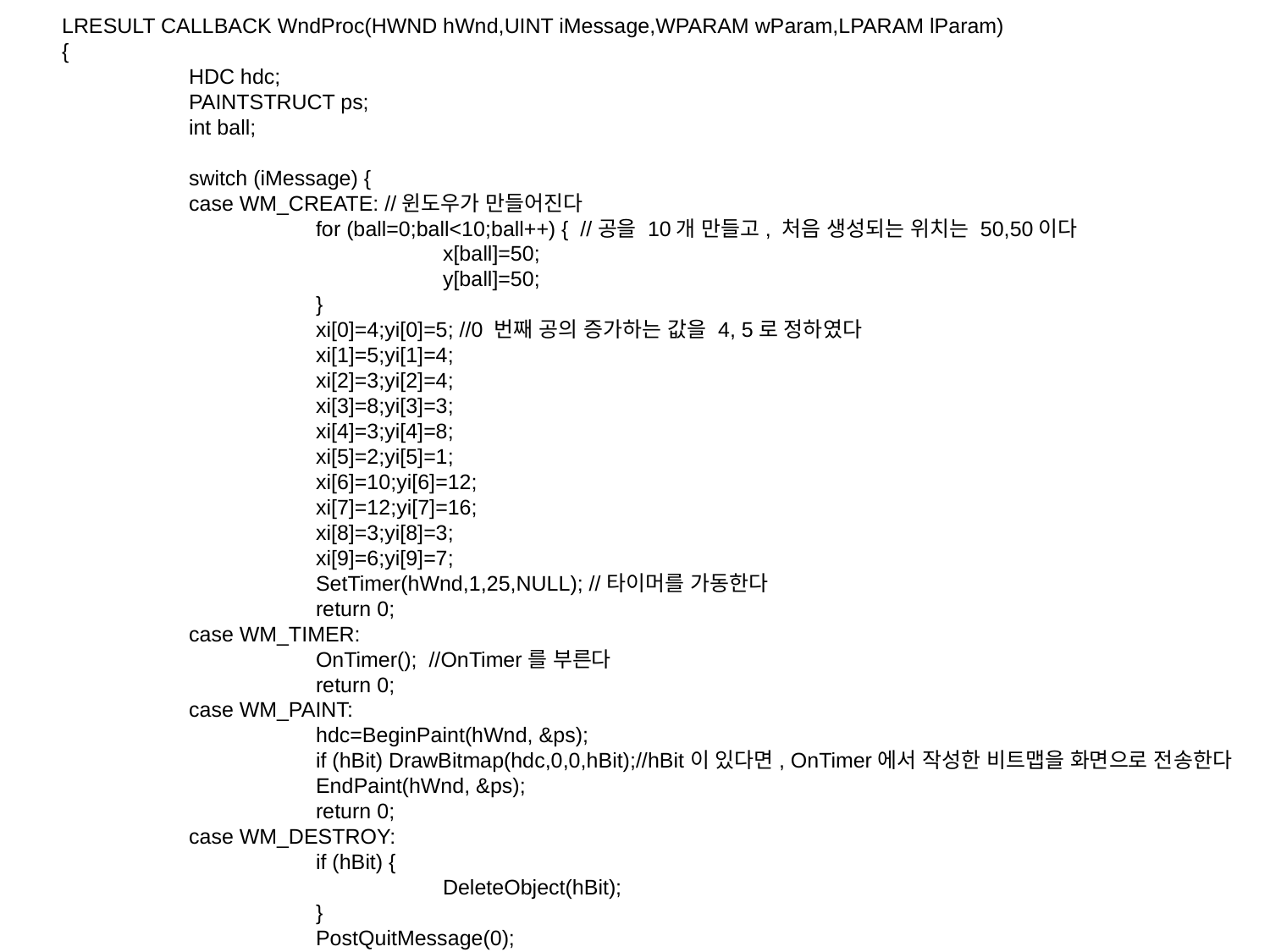

LRESULT CALLBACK WndProc(HWND hWnd,UINT iMessage,WPARAM wParam,LPARAM lParam)
{
	HDC hdc;
	PAINTSTRUCT ps;
	int ball;

	switch (iMessage) {
	case WM_CREATE: //윈도우가 만들어진다
		for (ball=0;ball<10;ball++) {  //공을 10개 만들고, 처음 생성되는 위치는 50,50이다
			x[ball]=50;
			y[ball]=50;
		}
		xi[0]=4;yi[0]=5; //0 번째 공의 증가하는 값을 4, 5로 정하였다
		xi[1]=5;yi[1]=4;
		xi[2]=3;yi[2]=4;
		xi[3]=8;yi[3]=3;
		xi[4]=3;yi[4]=8;
		xi[5]=2;yi[5]=1;
		xi[6]=10;yi[6]=12;
		xi[7]=12;yi[7]=16;
		xi[8]=3;yi[8]=3;
		xi[9]=6;yi[9]=7;
		SetTimer(hWnd,1,25,NULL); //타이머를 가동한다
		return 0;
	case WM_TIMER:
		OnTimer();  //OnTimer를 부른다
		return 0;
	case WM_PAINT:
		hdc=BeginPaint(hWnd, &ps);
		if (hBit) DrawBitmap(hdc,0,0,hBit);//hBit이 있다면, OnTimer에서 작성한 비트맵을 화면으로 전송한다
		EndPaint(hWnd, &ps);
		return 0;
	case WM_DESTROY:
		if (hBit) {
			DeleteObject(hBit);
		}
		PostQuitMessage(0);
		KillTimer(hWnd,1);
		return 0;
	}
	return(DefWindowProc(hWnd,iMessage,wParam,lParam));
}